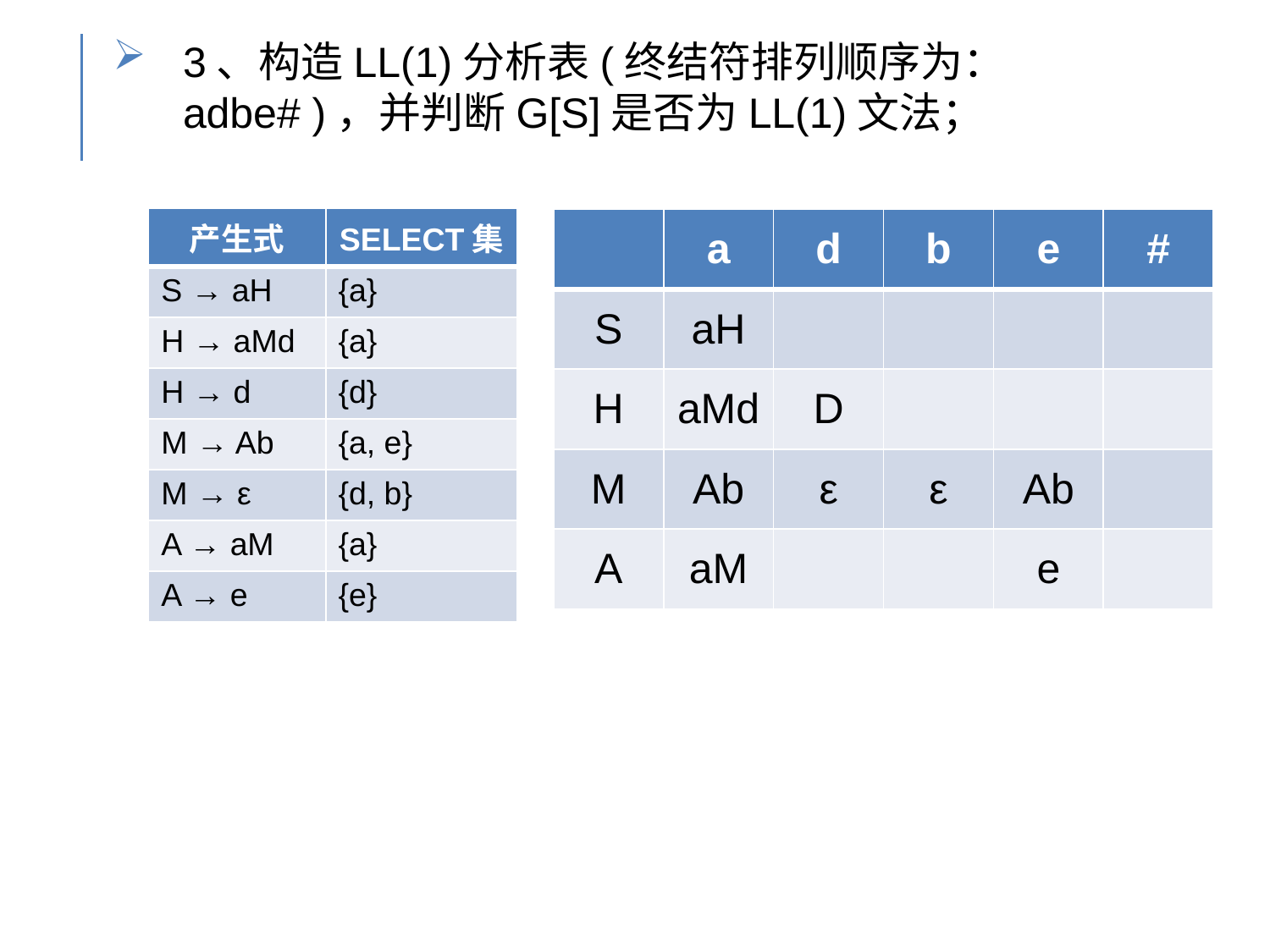

3、构造LL(1)分析表(终结符排列顺序为：adbe# )，并判断G[S]是否为LL(1)文法；
| 产生式 | SELECT集 |
| --- | --- |
| S → aH | {a} |
| H → aMd | {a} |
| H → d | {d} |
| M → Ab | {a, e} |
| M → ε | {d, b} |
| A → aM | {a} |
| A → e | {e} |
|  | a | d | b | e | # |
| --- | --- | --- | --- | --- | --- |
| S | aH |  |  |  |  |
| H | aMd | D |  |  |  |
| M | Ab | ε | ε | Ab |  |
| A | aM |  |  | e |  |
16